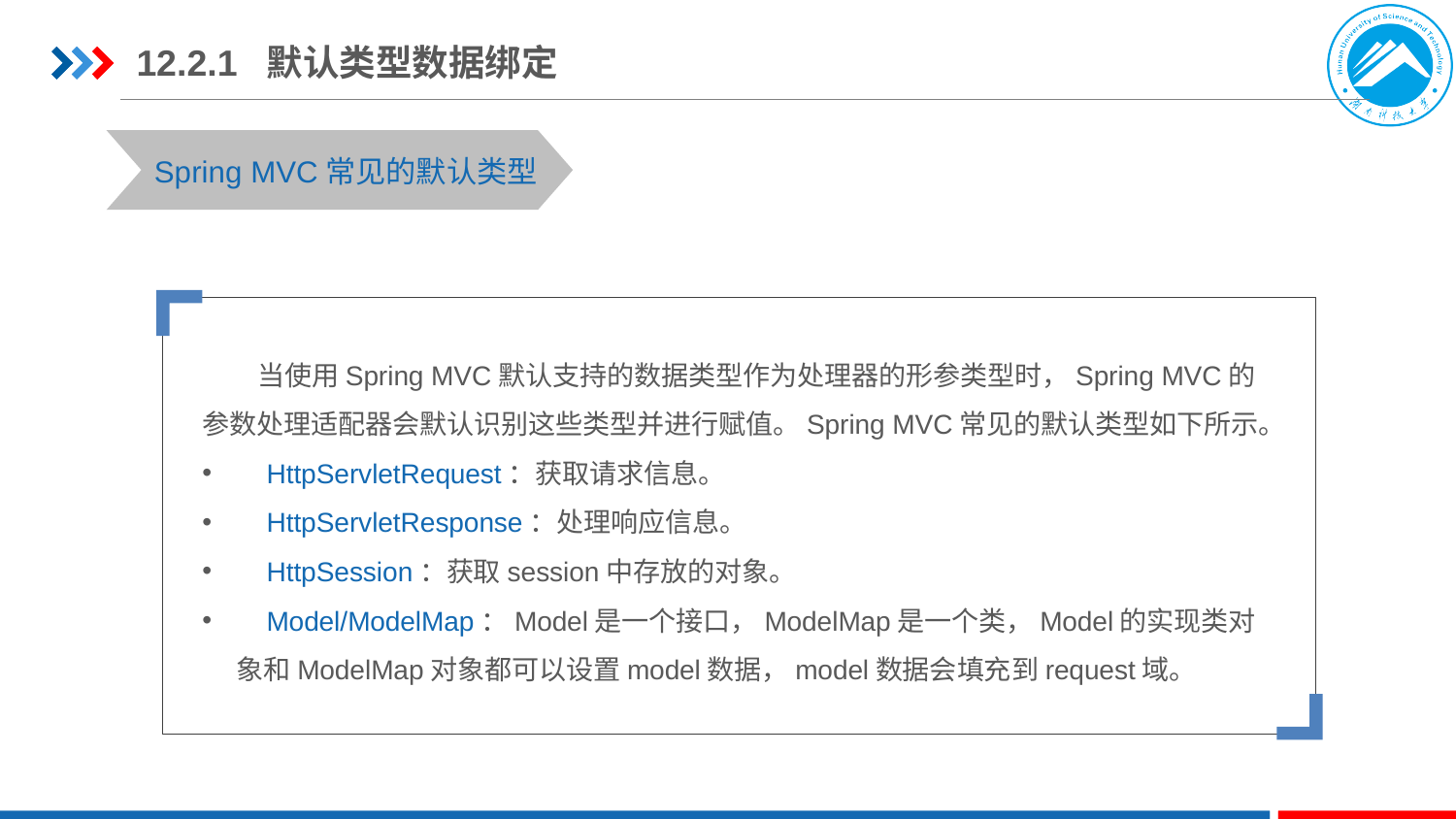

12.2.1  默认类型数据绑定

Spring MVC常见的默认类型

        当使用Spring MVC默认支持的数据类型作为处理器的形参类型时，Spring MVC的参数处理适配器会默认识别这些类型并进行赋值。Spring MVC常见的默认类型如下所示。
    HttpServletRequest：获取请求信息。
    HttpServletResponse：处理响应信息。
    HttpSession：获取session中存放的对象。
    Model/ModelMap：Model是一个接口，ModelMap是一个类，Model的实现类对象和ModelMap对象都可以设置model数据，model数据会填充到request域。